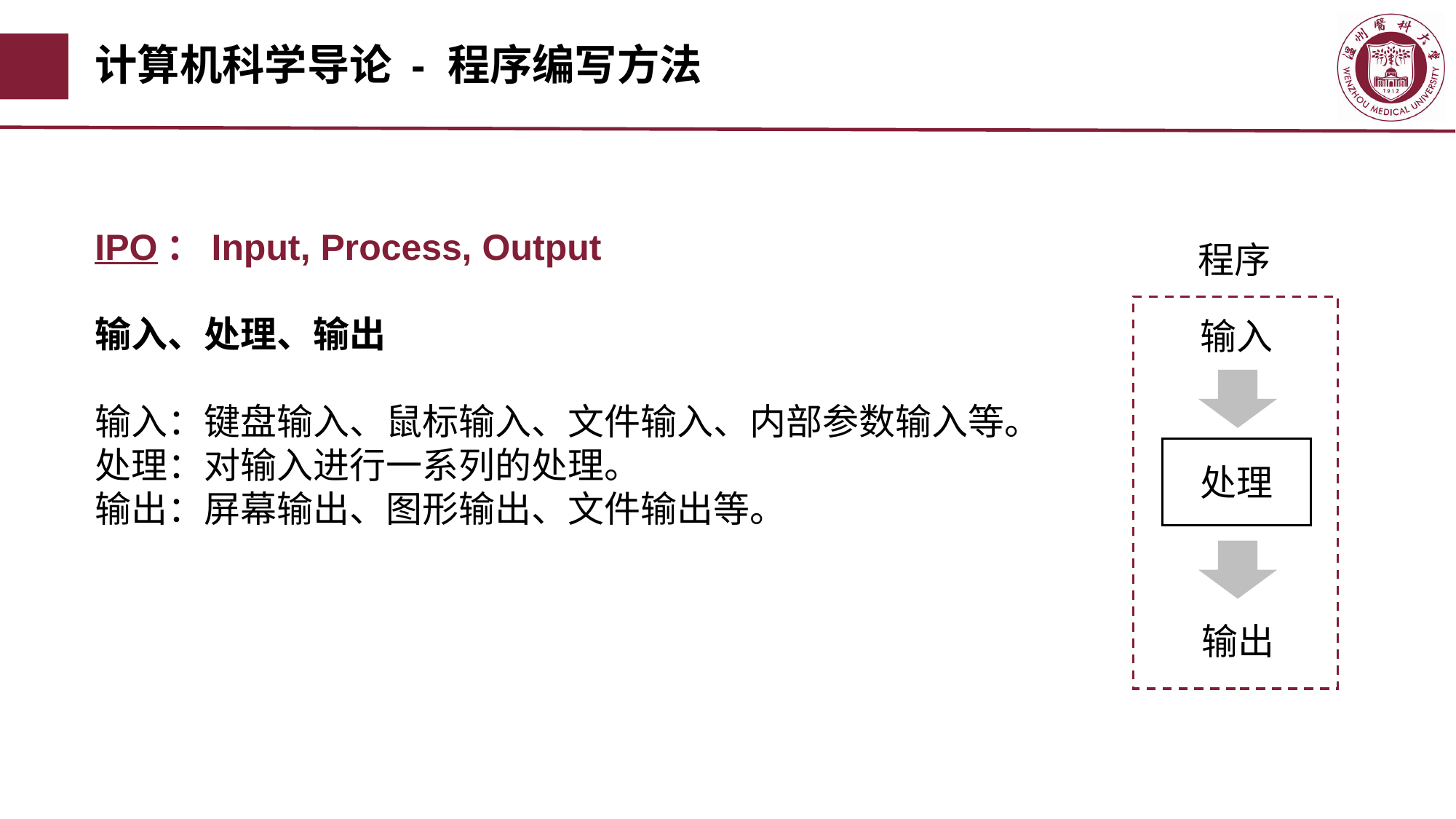

# 计算机科学导论 - 程序编写方法
IPO：Input, Process, Output

输入、处理、输出

输入：键盘输入、鼠标输入、文件输入、内部参数输入等。
处理：对输入进行一系列的处理。
输出：屏幕输出、图形输出、文件输出等。

程序

输入

处理

输出